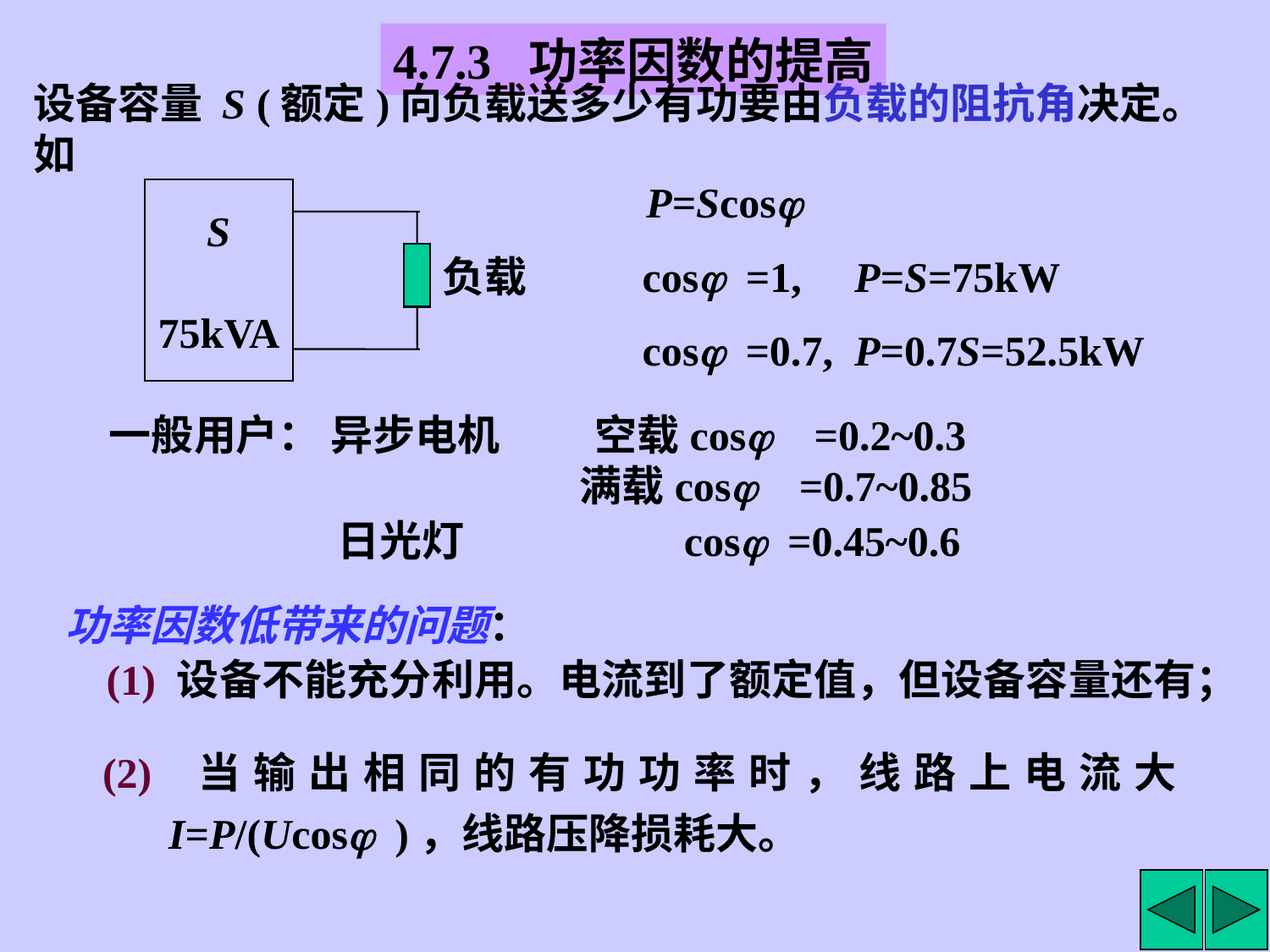

4.7.3  功率因数的提高
设备容量 S (额定)向负载送多少有功要由负载的阻抗角决定。如
P=Scosϕ
S

75kVA

负载

cosϕ =1,     P=S=75kW
cosϕ =0.7,  P=0.7S=52.5kW
一般用户： 异步电机          空载cosϕ  =0.2~0.3
                                                 满载cosϕ  =0.7~0.85
日光灯                      cosϕ =0.45~0.6
功率因数低带来的问题：
 (1) 设备不能充分利用。电流到了额定值，但设备容量还有；
(2) 当输出相同的有功功率时，线路上电流大  I=P/(Ucosϕ )，线路压降损耗大。